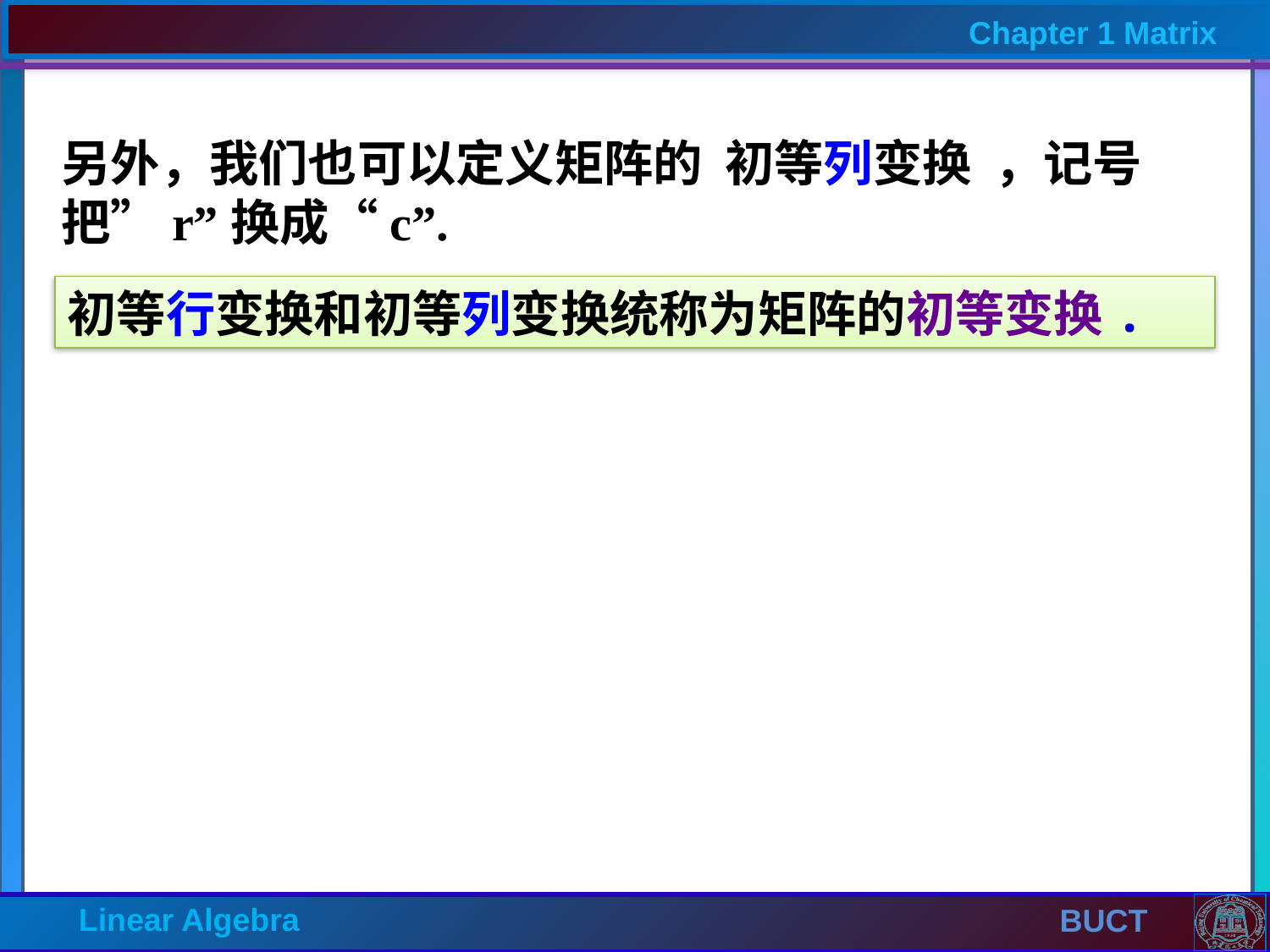

另外，我们也可以定义矩阵的  初等列变换  ，记号把”r”换成“c”.
初等行变换和初等列变换统称为矩阵的初等变换.